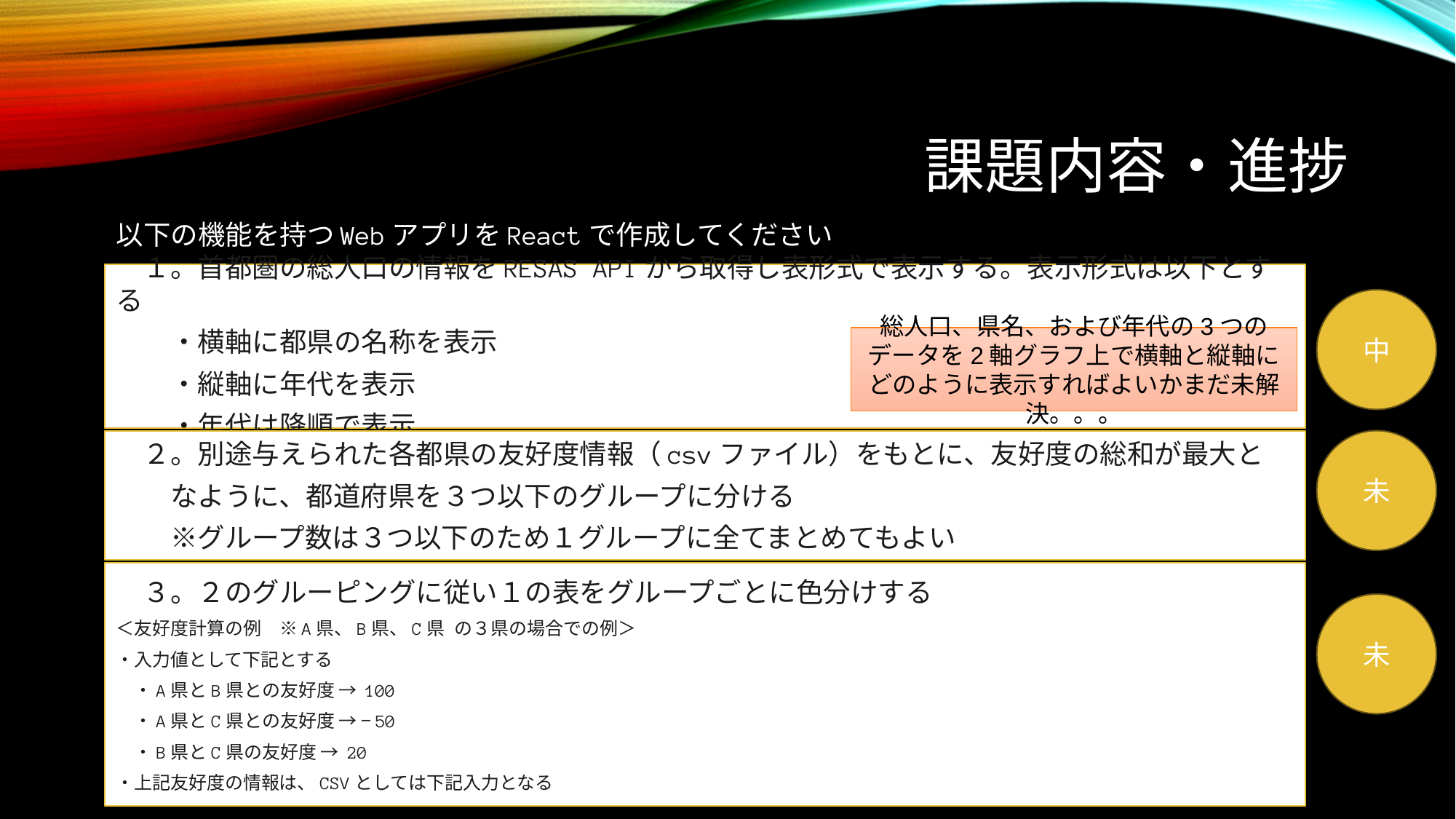

# 課題内容・進捗
以下の機能を持つWebアプリをReactで作成してください

　１。首都圏の総人口の情報をRESAS APIから取得し表形式で表示する。表示形式は以下とする
　　・横軸に都県の名称を表示
　　・縦軸に年代を表示
　　・年代は降順で表示
中
総人口、県名、および年代の3つのデータを2軸グラフ上で横軸と縦軸にどのように表示すればよいかまだ未解決。。。
　２。別途与えられた各都県の友好度情報（csvファイル）をもとに、友好度の総和が最大と
　　なように、都道府県を３つ以下のグループに分ける
　　※グループ数は３つ以下のため１グループに全てまとめてもよい
未
　３。２のグルーピングに従い１の表をグループごとに色分けする
＜友好度計算の例　※A県、B県、C県 の３県の場合での例＞
・入力値として下記とする
　・A県とB県との友好度 → 100
　・A県とC県との友好度 → −50
　・B県とC県の友好度 → 20
・上記友好度の情報は、CSVとしては下記入力となる
未